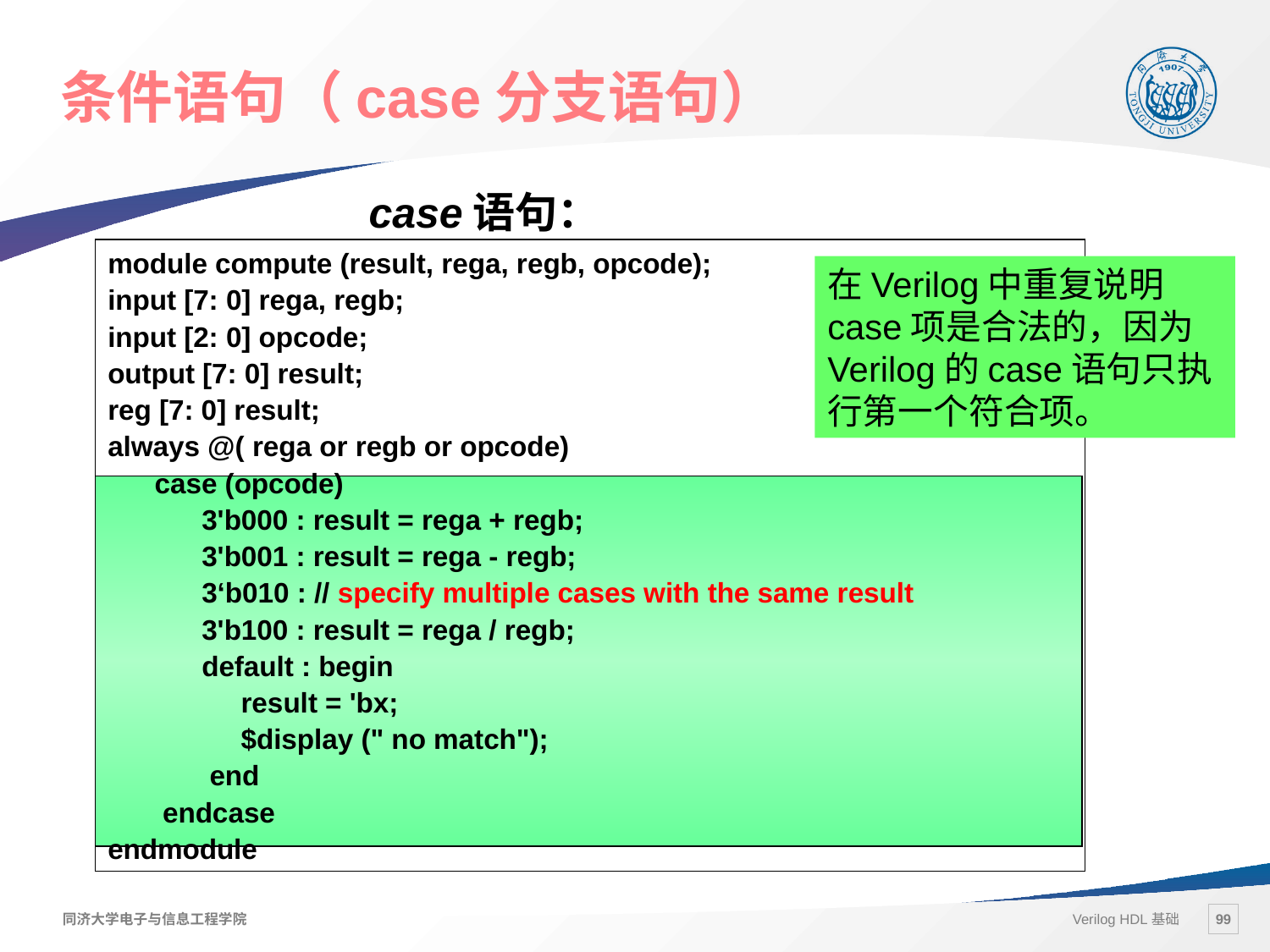

# 条件语句（case分支语句）
case语句：
module compute (result, rega, regb, opcode);
input [7: 0] rega, regb;
input [2: 0] opcode;
output [7: 0] result;
reg [7: 0] result;
always @( rega or regb or opcode)
      case (opcode)
            3'b000 : result = rega + regb;
            3'b001 : result = rega - regb;
            3‘b010 : // specify multiple cases with the same result
            3'b100 : result = rega / regb;
            default : begin
                 result = 'bx;
                 $display (" no match");
             end
       endcase
endmodule

在Verilog中重复说明case项是合法的，因为Verilog的case语句只执行第一个符合项。